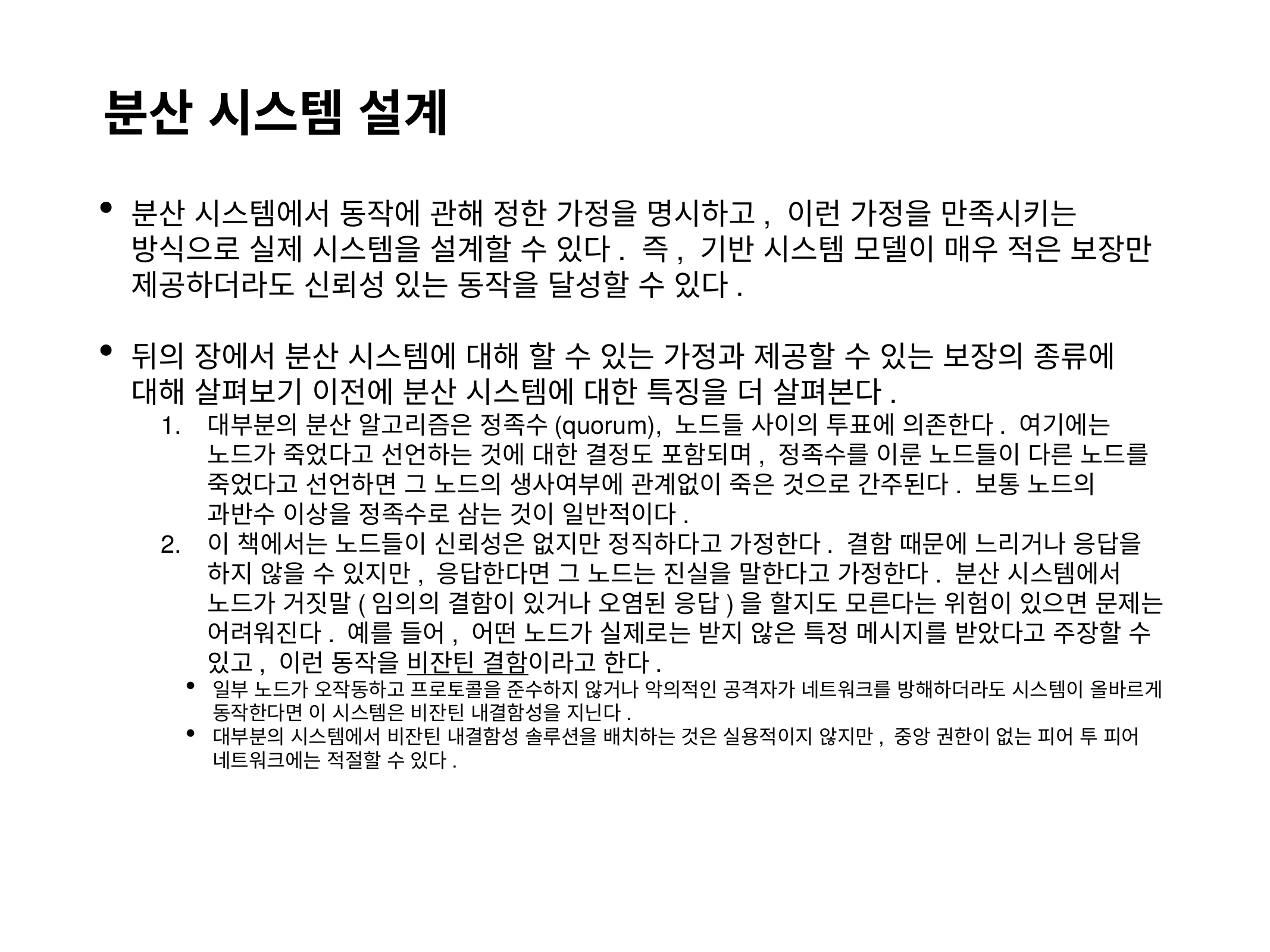

분산 시스템 설계
분산 시스템에서 동작에 관해 정한 가정을 명시하고, 이런 가정을 만족시키는 방식으로 실제 시스템을 설계할 수 있다. 즉, 기반 시스템 모델이 매우 적은 보장만 제공하더라도 신뢰성 있는 동작을 달성할 수 있다.

뒤의 장에서 분산 시스템에 대해 할 수 있는 가정과 제공할 수 있는 보장의 종류에 대해 살펴보기 이전에 분산 시스템에 대한 특징을 더 살펴본다.
대부분의 분산 알고리즘은 정족수(quorum), 노드들 사이의 투표에 의존한다. 여기에는 노드가 죽었다고 선언하는 것에 대한 결정도 포함되며, 정족수를 이룬 노드들이 다른 노드를 죽었다고 선언하면 그 노드의 생사여부에 관계없이 죽은 것으로 간주된다. 보통 노드의 과반수 이상을 정족수로 삼는 것이 일반적이다.
이 책에서는 노드들이 신뢰성은 없지만 정직하다고 가정한다. 결함 때문에 느리거나 응답을 하지 않을 수 있지만, 응답한다면 그 노드는 진실을 말한다고 가정한다. 분산 시스템에서 노드가 거짓말(임의의 결함이 있거나 오염된 응답)을 할지도 모른다는 위험이 있으면 문제는 어려워진다. 예를 들어, 어떤 노드가 실제로는 받지 않은 특정 메시지를 받았다고 주장할 수 있고, 이런 동작을 비잔틴 결함이라고 한다.
일부 노드가 오작동하고 프로토콜을 준수하지 않거나 악의적인 공격자가 네트워크를 방해하더라도 시스템이 올바르게 동작한다면 이 시스템은 비잔틴 내결함성을 지닌다.
대부분의 시스템에서 비잔틴 내결함성 솔루션을 배치하는 것은 실용적이지 않지만, 중앙 권한이 없는 피어 투 피어 네트워크에는 적절할 수 있다.